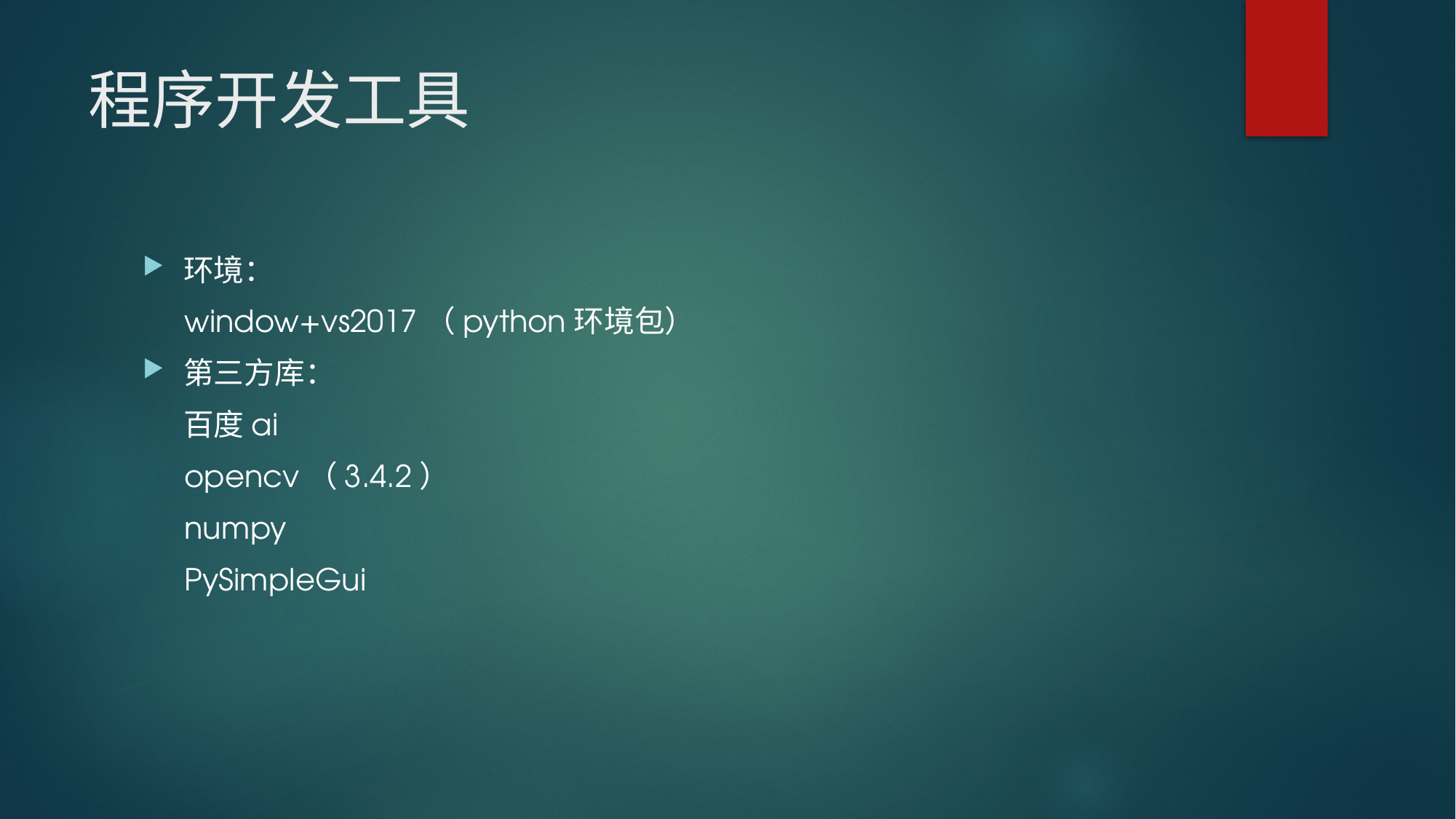

# 程序开发工具
环境：
     window+vs2017（python环境包）
第三方库：
     百度ai
     opencv（3.4.2）
     numpy
     PySimpleGui